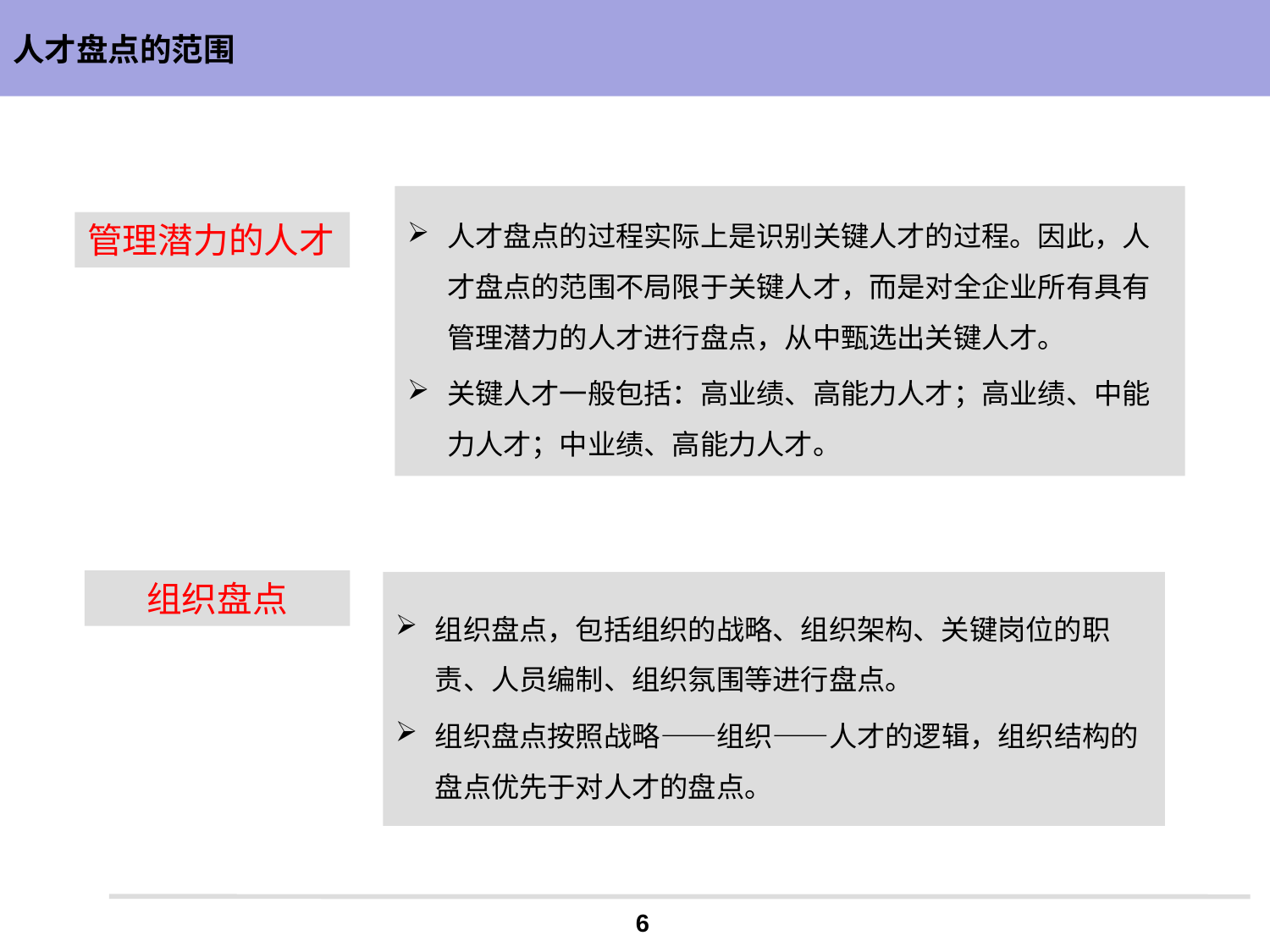

# 人才盘点的范围
人才盘点的过程实际上是识别关键人才的过程。因此，人才盘点的范围不局限于关键人才，而是对全企业所有具有管理潜力的人才进行盘点，从中甄选出关键人才。
关键人才一般包括：高业绩、高能力人才；高业绩、中能力人才；中业绩、高能力人才。
管理潜力的人才
组织盘点
组织盘点，包括组织的战略、组织架构、关键岗位的职责、人员编制、组织氛围等进行盘点。
组织盘点按照战略——组织——人才的逻辑，组织结构的盘点优先于对人才的盘点。